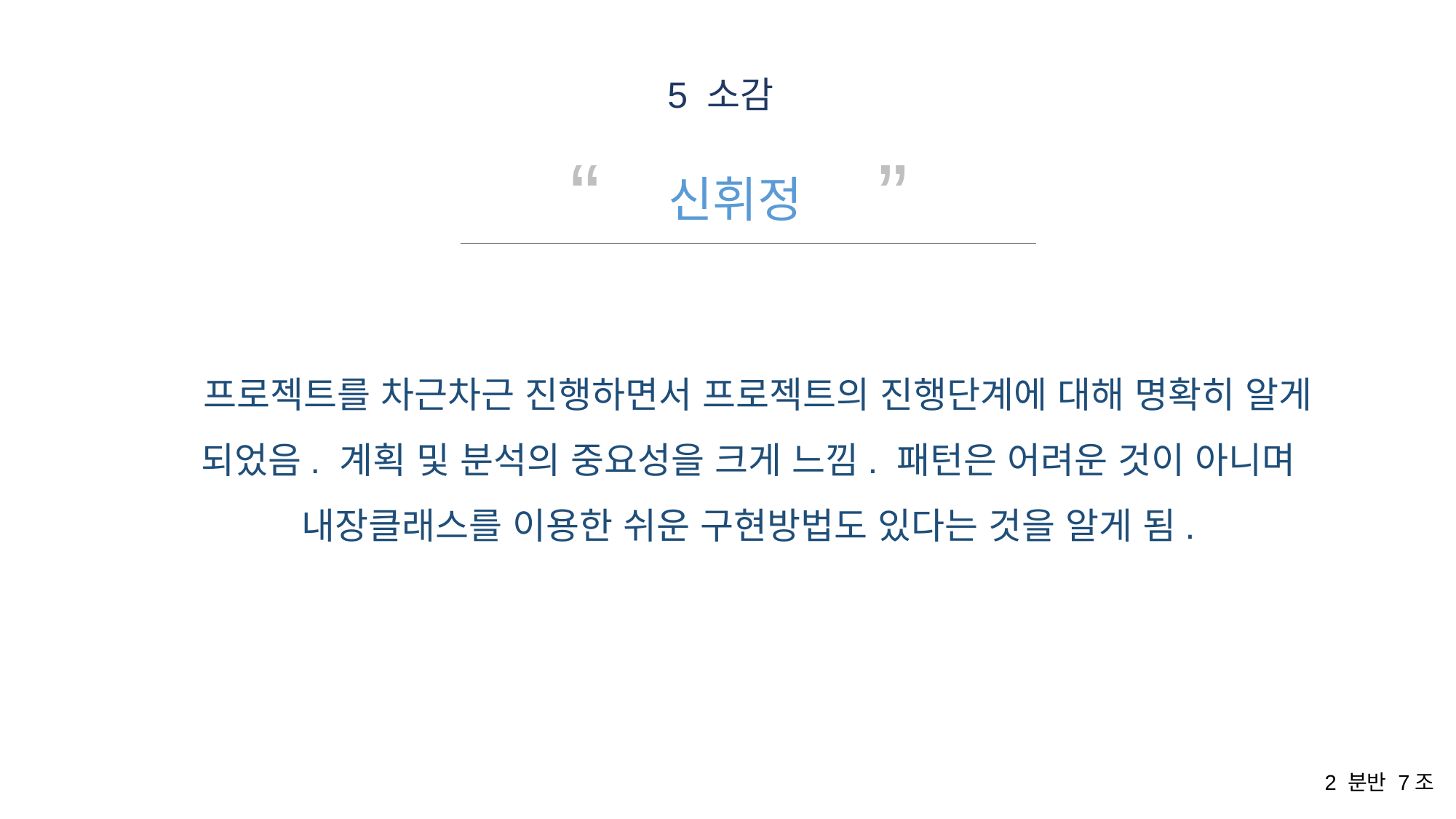

5 소감
“           ”
신휘정
 프로젝트를 차근차근 진행하면서 프로젝트의 진행단계에 대해 명확히 알게 되었음. 계획 및 분석의 중요성을 크게 느낌. 패턴은 어려운 것이 아니며 내장클래스를 이용한 쉬운 구현방법도 있다는 것을 알게 됨.
2 분반 7조